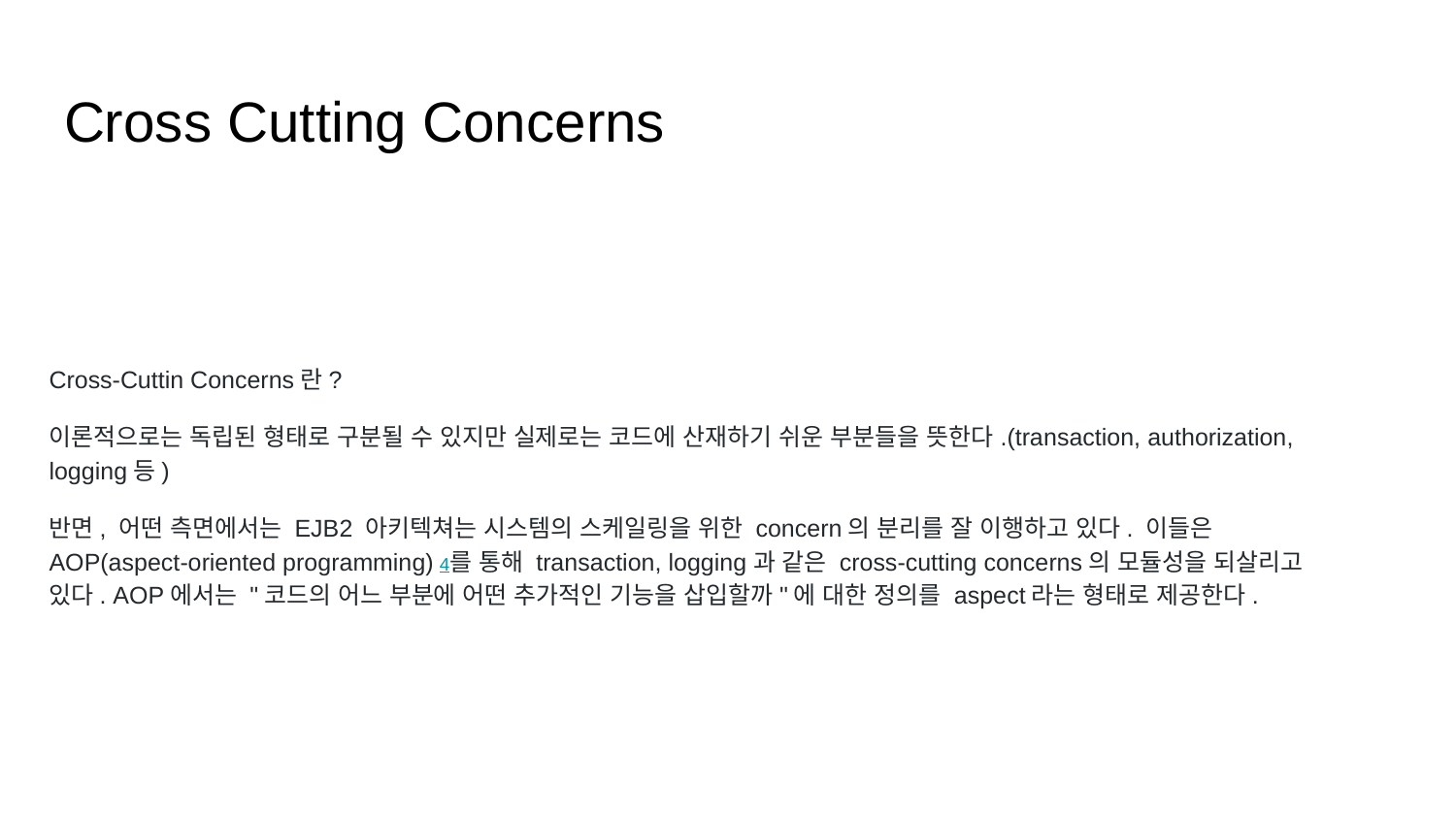

# Cross Cutting Concerns

Cross-Cuttin Concerns란?
이론적으로는 독립된 형태로 구분될 수 있지만 실제로는 코드에 산재하기 쉬운 부분들을 뜻한다.(transaction, authorization, logging등)
반면, 어떤 측면에서는 EJB2 아키텍쳐는 시스템의 스케일링을 위한 concern의 분리를 잘 이행하고 있다. 이들은 AOP(aspect-oriented programming) 4를 통해 transaction, logging과 같은 cross-cutting concerns의 모듈성을 되살리고 있다. AOP에서는 "코드의 어느 부분에 어떤 추가적인 기능을 삽입할까"에 대한 정의를 aspect라는 형태로 제공한다.